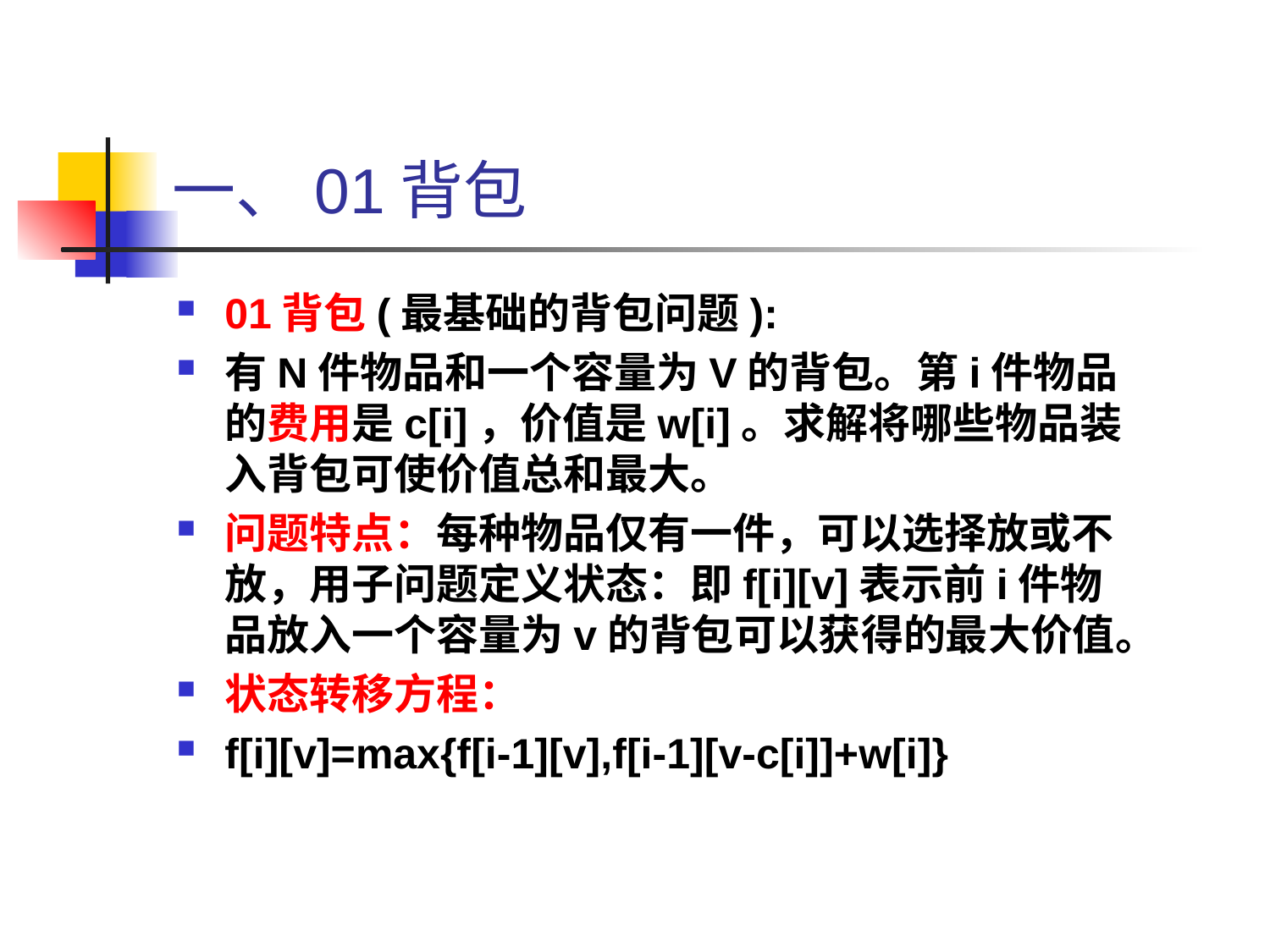

# 一、01背包
01背包(最基础的背包问题):
有N件物品和一个容量为V的背包。第i件物品的费用是c[i]，价值是w[i]。求解将哪些物品装入背包可使价值总和最大。
问题特点：每种物品仅有一件，可以选择放或不放，用子问题定义状态：即f[i][v]表示前i件物品放入一个容量为v的背包可以获得的最大价值。
状态转移方程：
f[i][v]=max{f[i-1][v],f[i-1][v-c[i]]+w[i]}
7